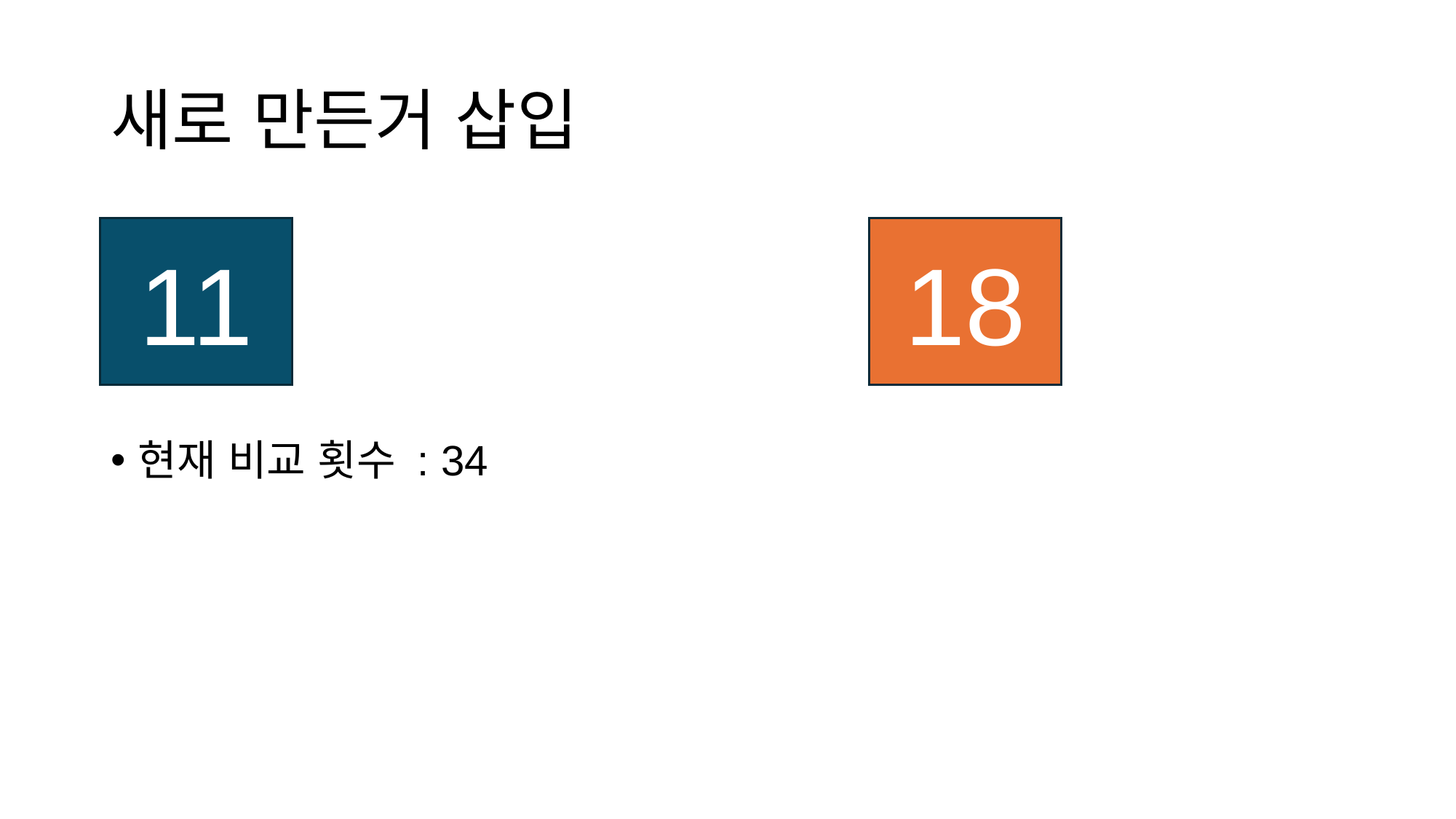

# 새로 만든거 삽입
11
18
현재 비교 횟수 : 34